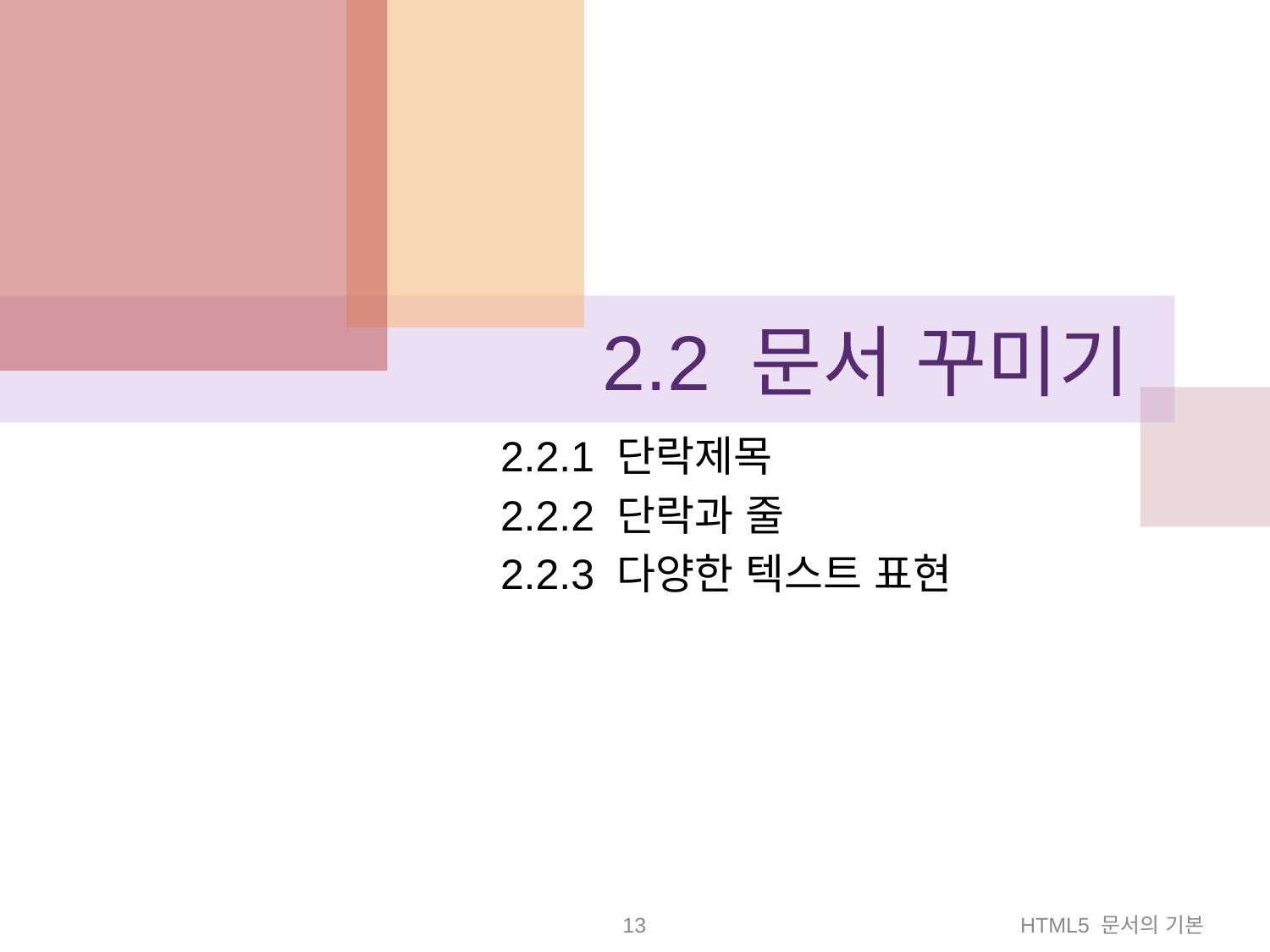

# 2.2 문서 꾸미기
2.2.1 단락제목
2.2.2 단락과 줄
2.2.3 다양한 텍스트 표현
13
HTML5 문서의 기본